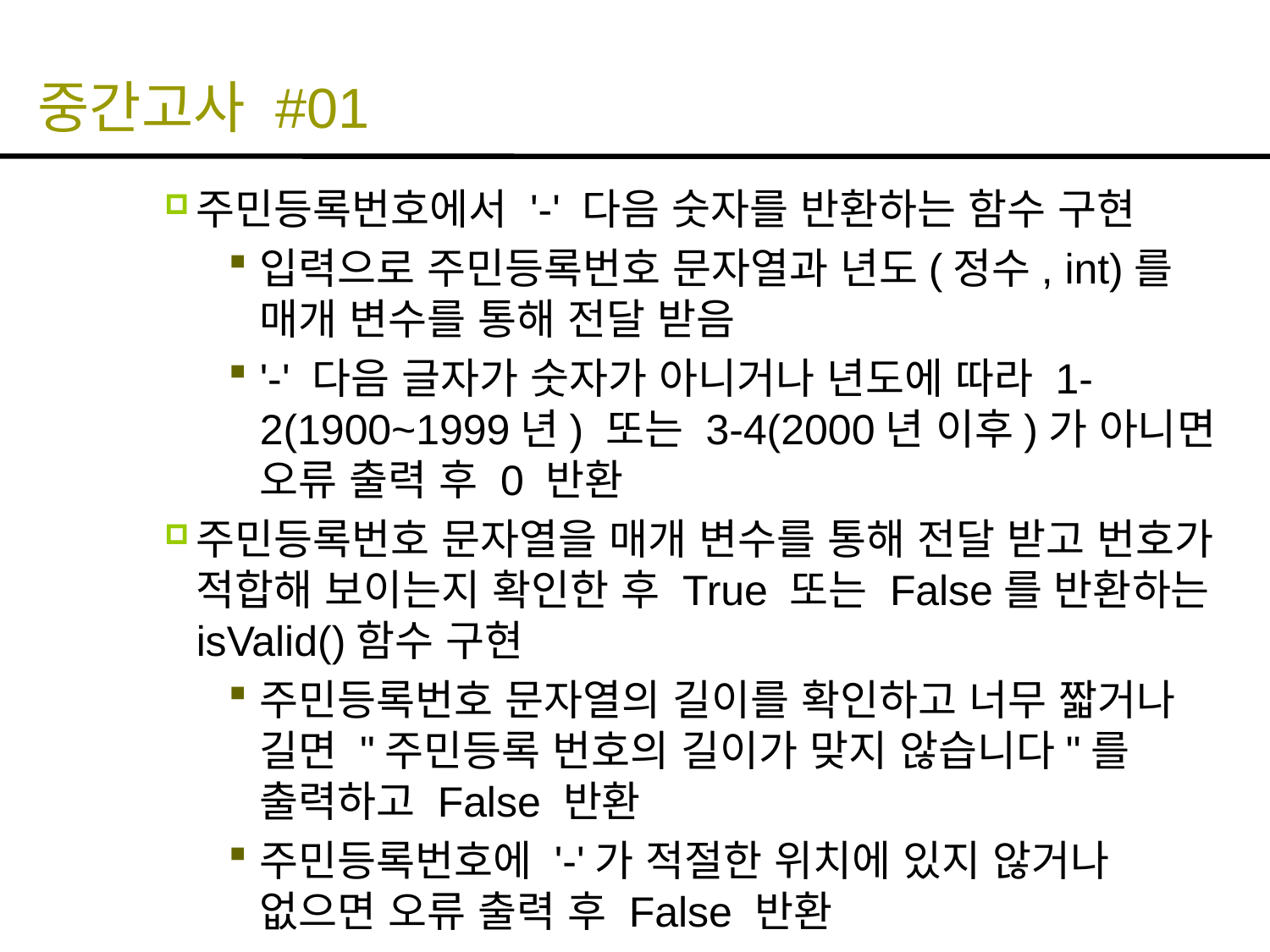

# 중간고사 #01
주민등록번호에서 '-' 다음 숫자를 반환하는 함수 구현
입력으로 주민등록번호 문자열과 년도(정수, int)를 매개 변수를 통해 전달 받음
'-' 다음 글자가 숫자가 아니거나 년도에 따라 1-2(1900~1999년) 또는 3-4(2000년 이후)가 아니면 오류 출력 후 0 반환
주민등록번호 문자열을 매개 변수를 통해 전달 받고 번호가 적합해 보이는지 확인한 후 True 또는 False를 반환하는 isValid()함수 구현
주민등록번호 문자열의 길이를 확인하고 너무 짧거나 길면 "주민등록 번호의 길이가 맞지 않습니다"를 출력하고 False 반환
주민등록번호에 '-'가 적절한 위치에 있지 않거나 없으면 오류 출력 후 False 반환